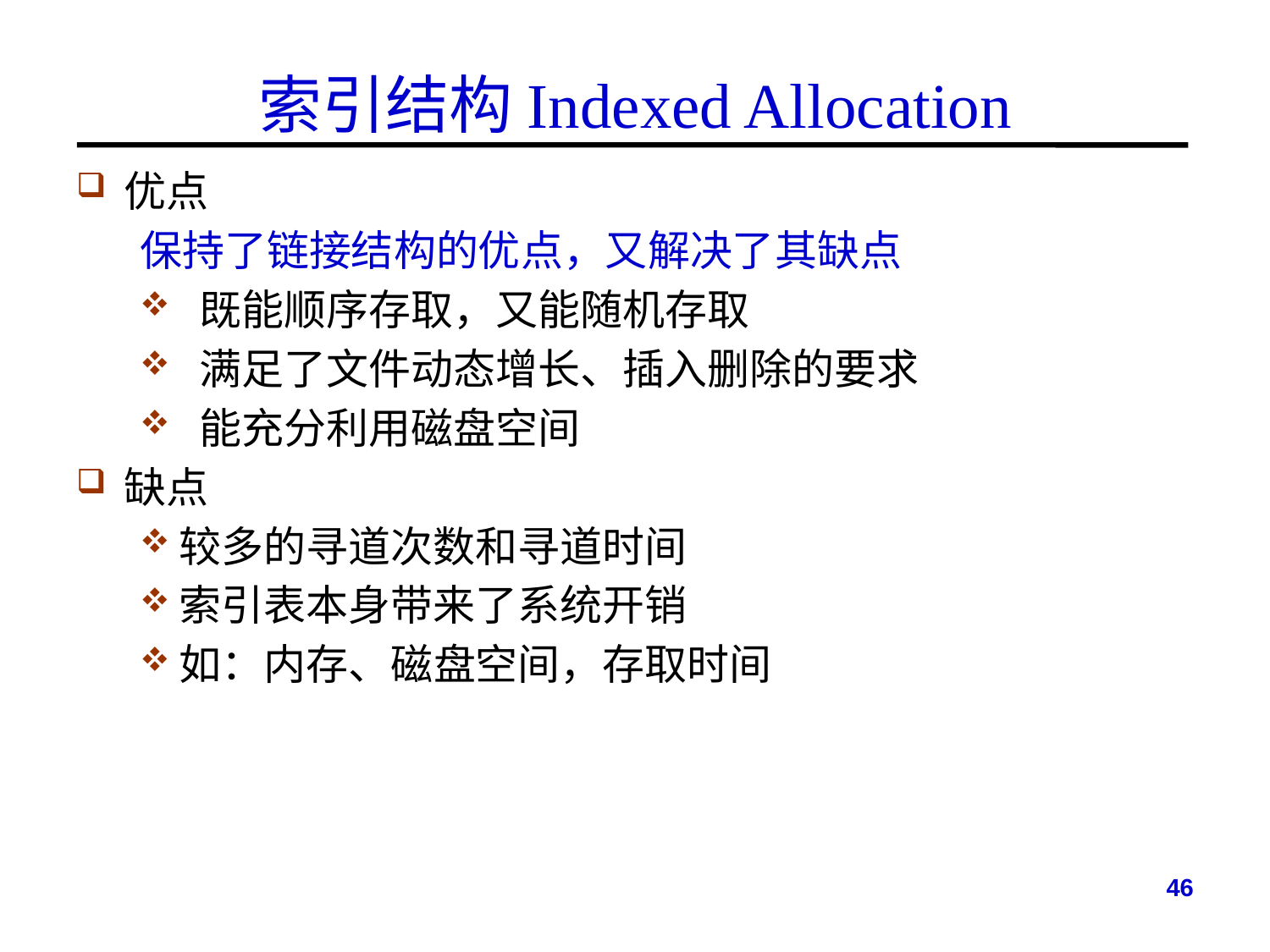

# 索引结构Indexed Allocation
优点
保持了链接结构的优点，又解决了其缺点
 既能顺序存取，又能随机存取
 满足了文件动态增长、插入删除的要求
 能充分利用磁盘空间
缺点
较多的寻道次数和寻道时间
索引表本身带来了系统开销
如：内存、磁盘空间，存取时间
46